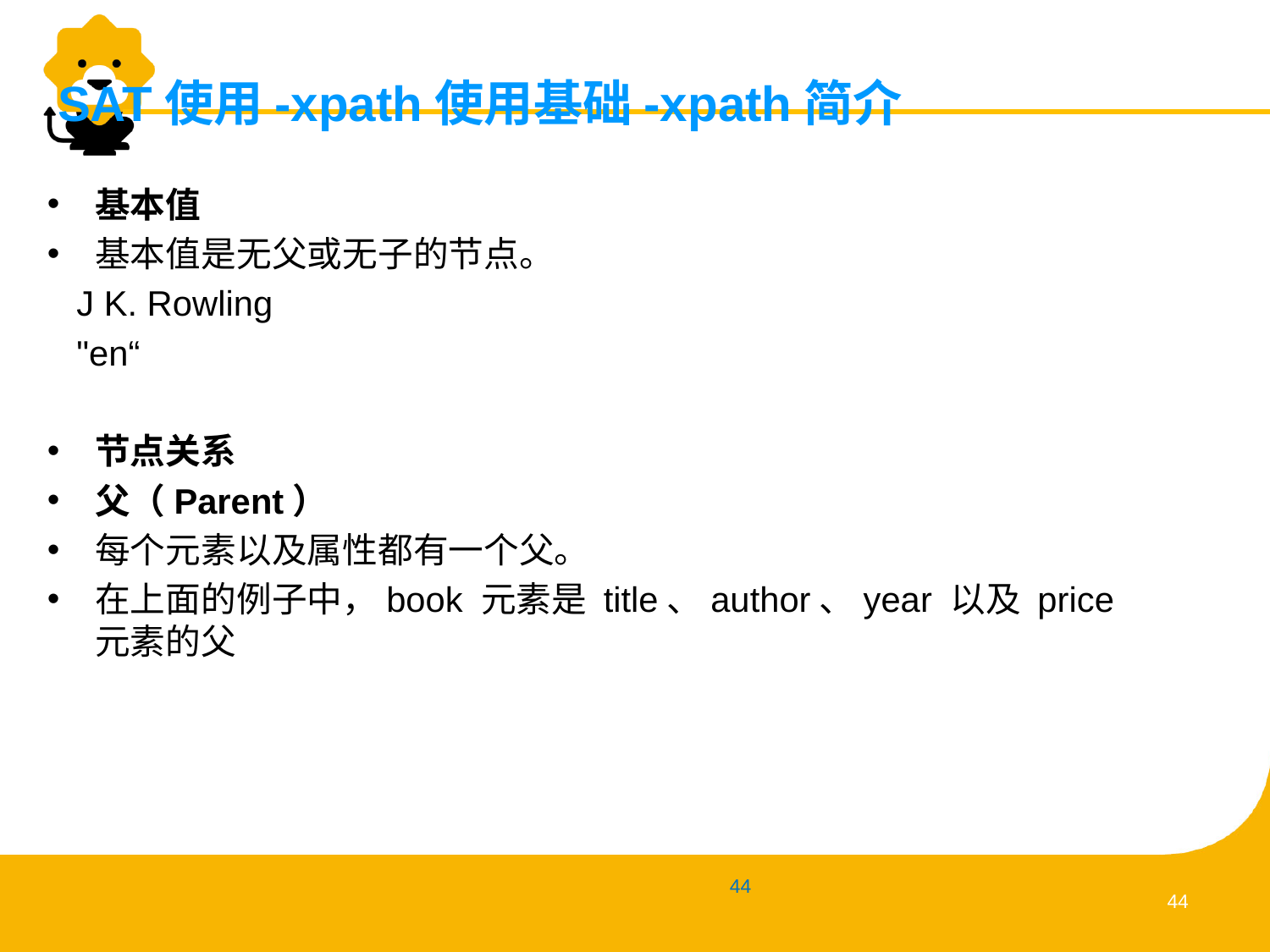

# SAT使用-xpath使用基础-xpath简介
基本值
基本值是无父或无子的节点。
   J K. Rowling
   "en“

节点关系
父（Parent）
每个元素以及属性都有一个父。
在上面的例子中，book 元素是 title、author、year 以及 price 元素的父
44